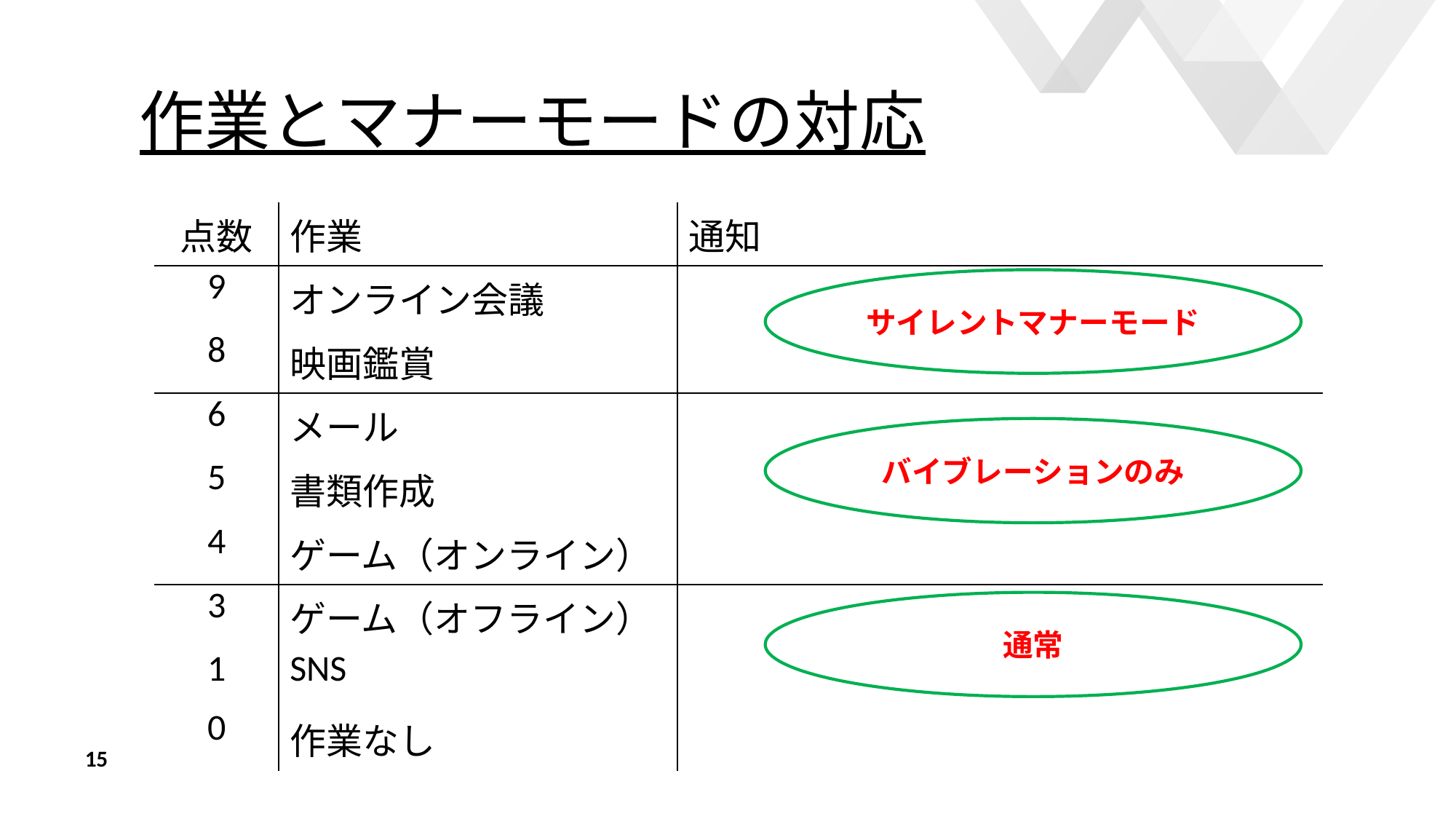

# 作業とマナーモードの対応
| 点数 | 作業 | 通知 |
| --- | --- | --- |
| 9 | オンライン会議 |  |
| 8 | 映画鑑賞 |  |
| 6 | メール |  |
| 5 | 書類作成 |  |
| 4 | ゲーム（オンライン） |  |
| 3 | ゲーム（オフライン） |  |
| 1 | SNS |  |
| 0 | 作業なし |  |
サイレントマナーモード
バイブレーションのみ
通常
15